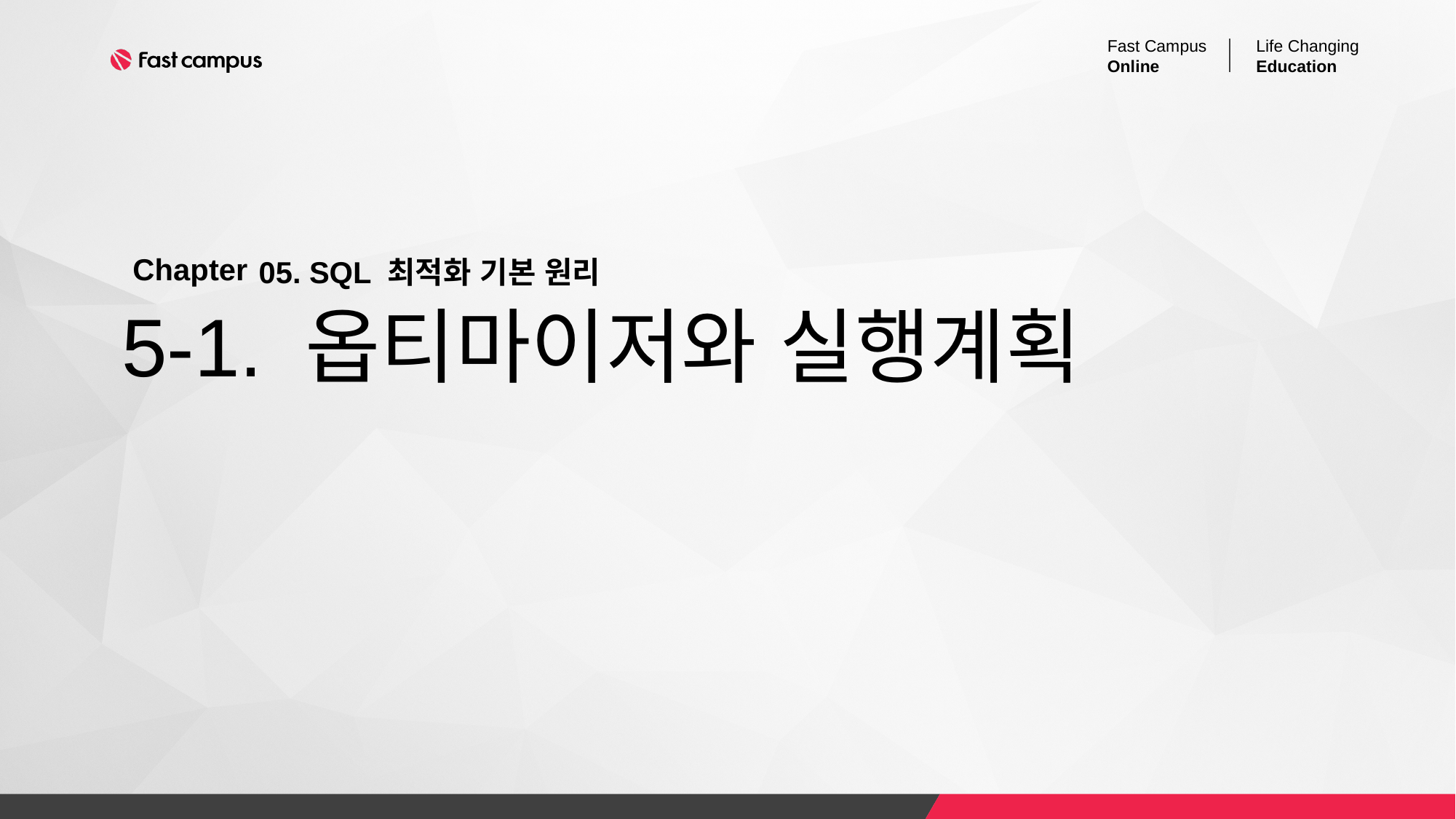

05. SQL 최적화 기본 원리
# 5-1. 옵티마이저와 실행계획